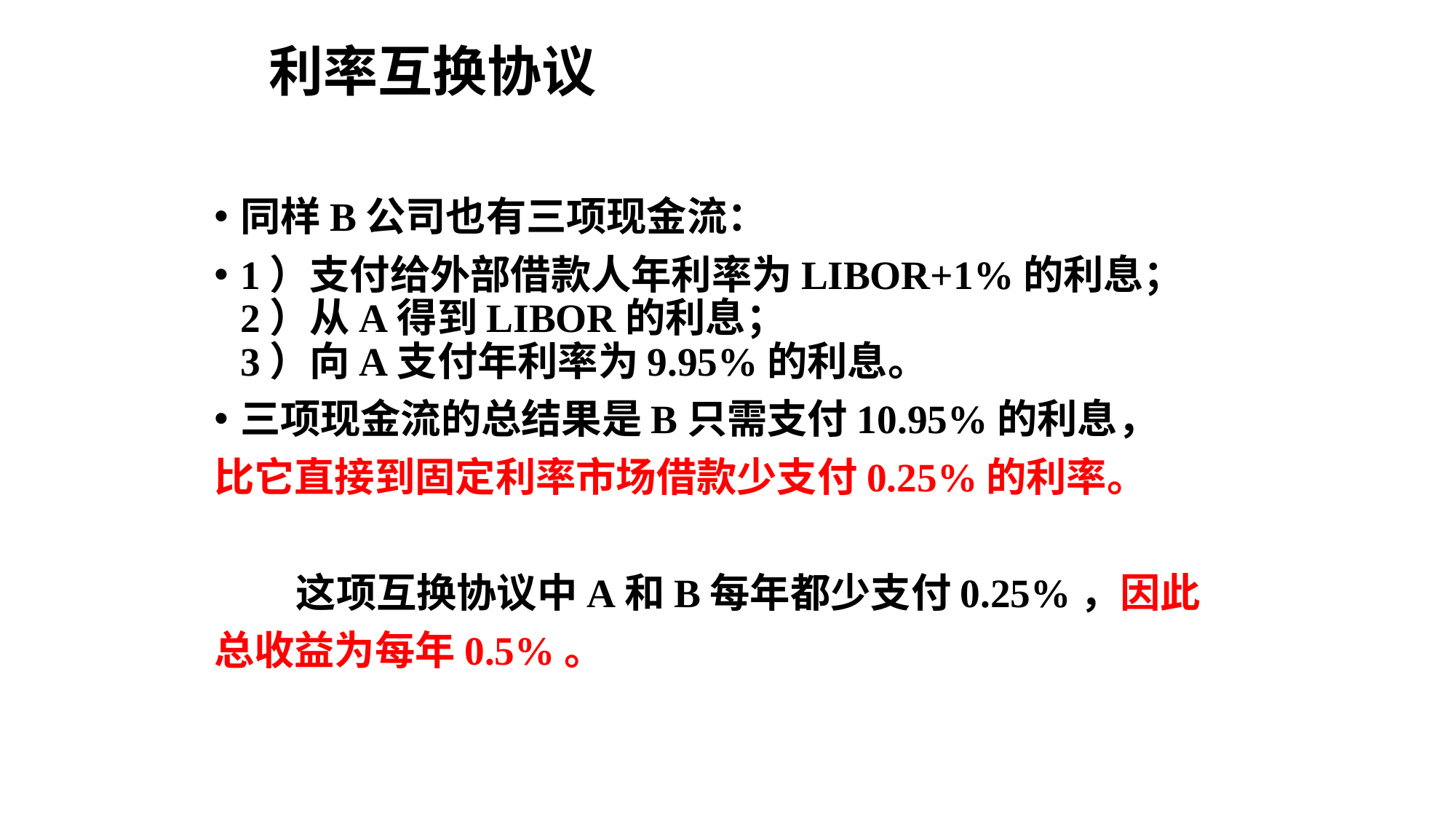

利率互换协议
同样B公司也有三项现金流：
1）支付给外部借款人年利率为LIBOR+1%的利息；
2）从A得到LIBOR的利息；
3）向A支付年利率为9.95%的利息。
三项现金流的总结果是B只需支付10.95%的利息，
比它直接到固定利率市场借款少支付0.25%的利率。

        这项互换协议中A和B每年都少支付0.25%，因此
总收益为每年0.5%。